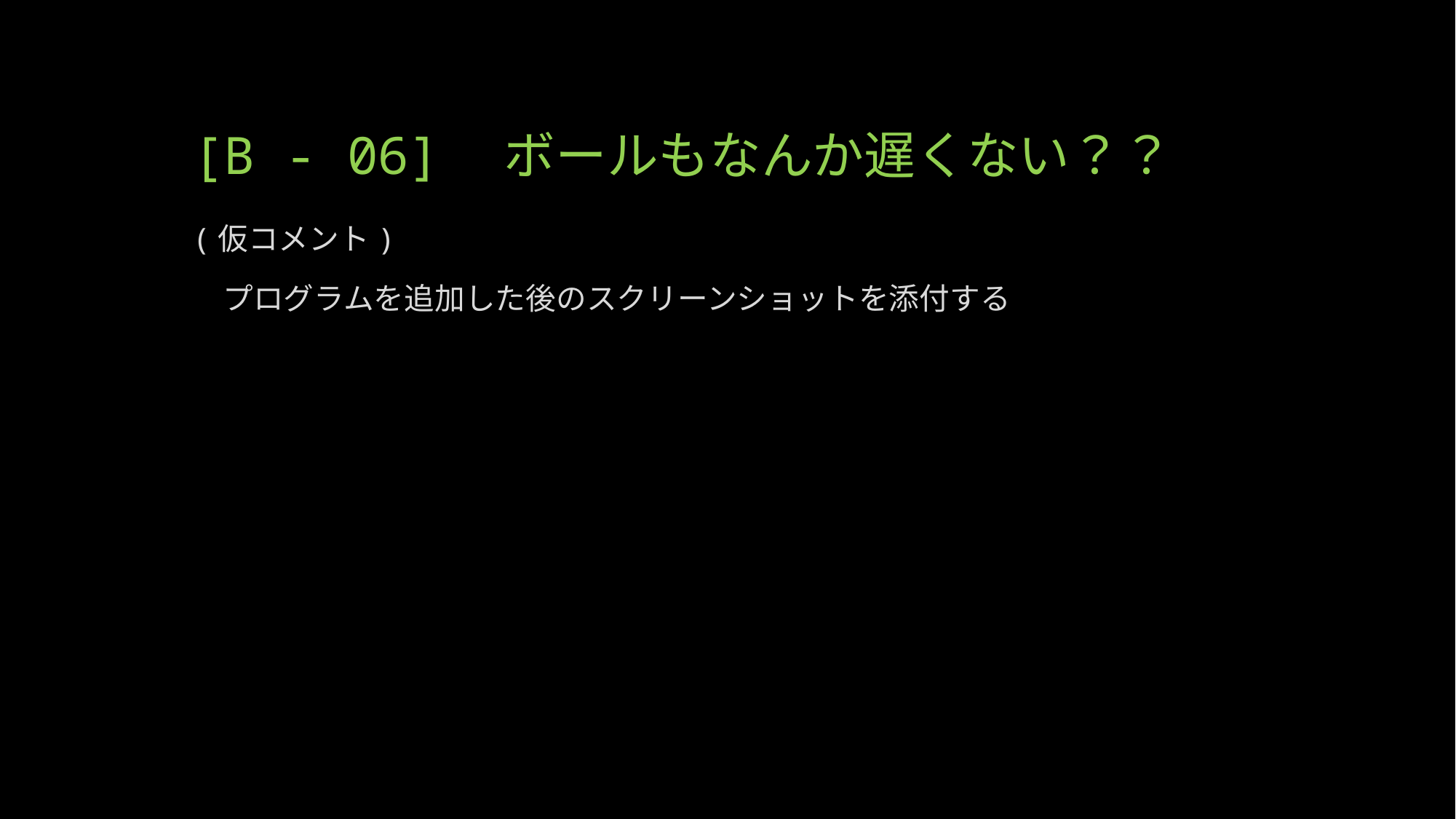

# [B - 06]　ボールもなんか遅くない？？
(仮コメント)
　プログラムを追加した後のスクリーンショットを添付する